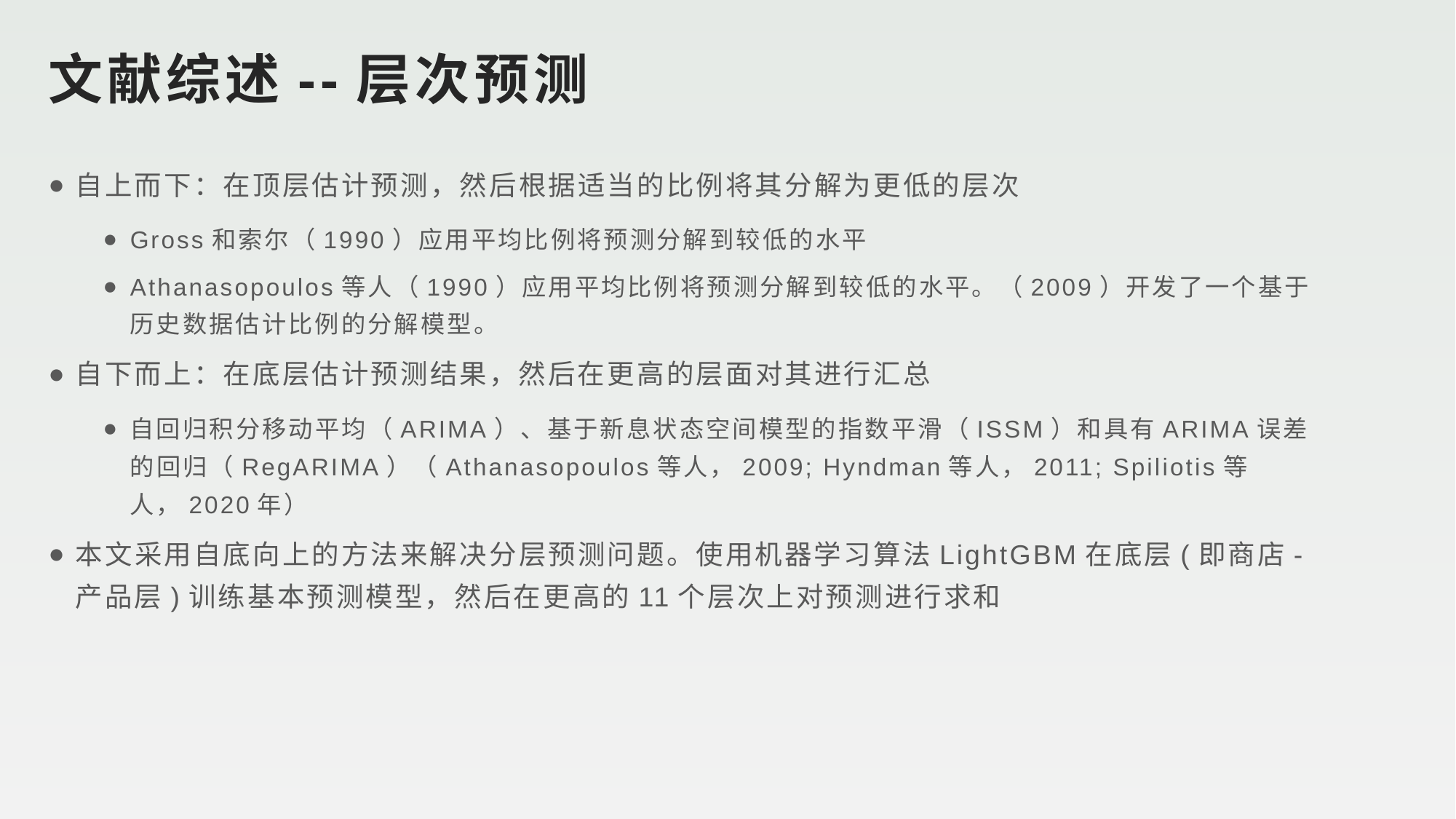

# 文献综述--层次预测
自上而下：在顶层估计预测，然后根据适当的比例将其分解为更低的层次
Gross和索尔（1990）应用平均比例将预测分解到较低的水平
Athanasopoulos等人（1990）应用平均比例将预测分解到较低的水平。（2009）开发了一个基于历史数据估计比例的分解模型。
自下而上：在底层估计预测结果，然后在更高的层面对其进行汇总
自回归积分移动平均（ARIMA）、基于新息状态空间模型的指数平滑（ISSM）和具有ARIMA误差的回归（RegARIMA）（Athanasopoulos等人，2009; Hyndman等人，2011; Spiliotis等人，2020年）
本文采用自底向上的方法来解决分层预测问题。使用机器学习算法LightGBM在底层(即商店-产品层)训练基本预测模型，然后在更高的11个层次上对预测进行求和